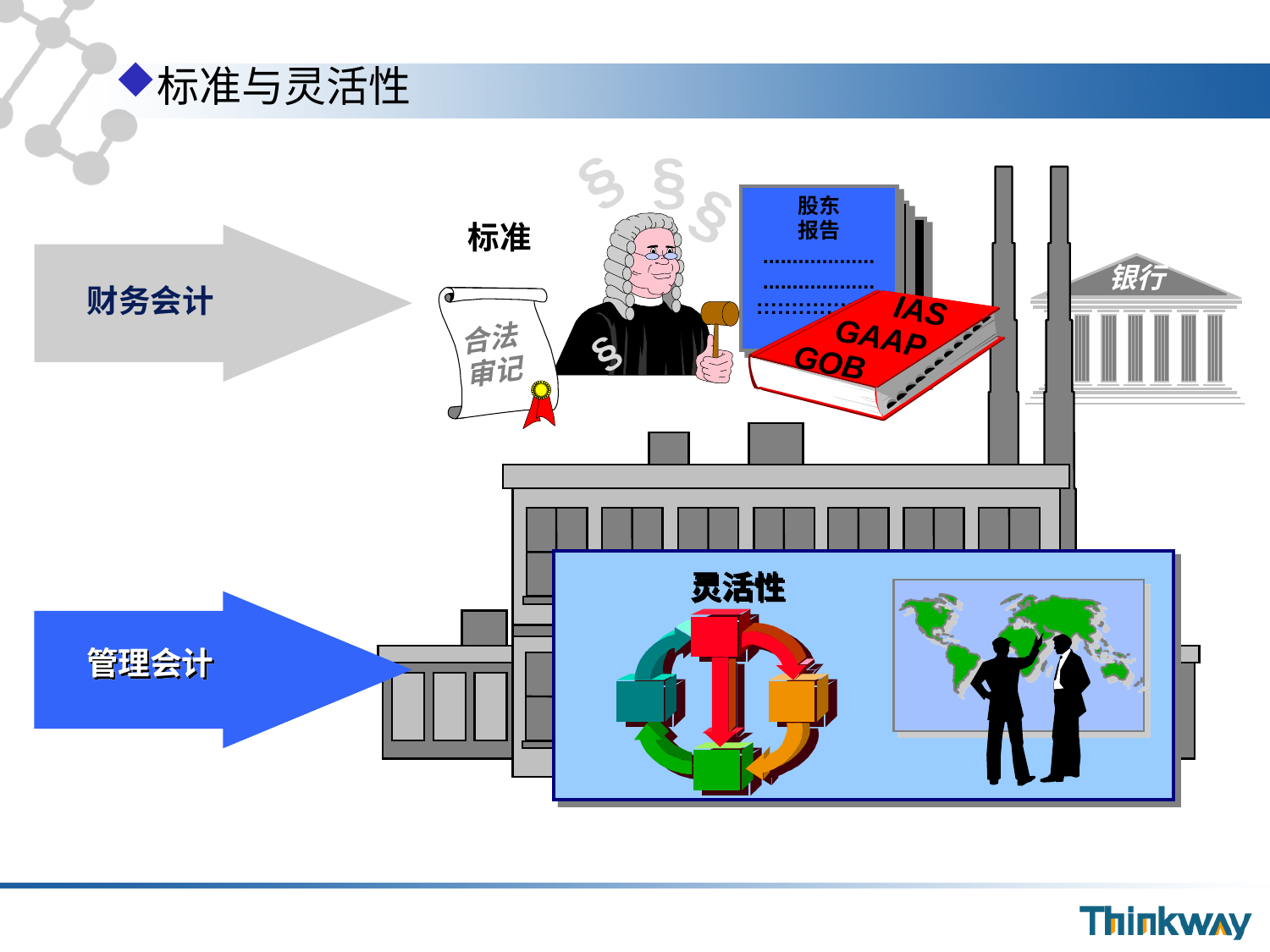

# 标准与灵活性
§
§
§

股东
报告
...................
...................
:::::::::::::::::::
Shareholder
Reports
...................
...................
:::::::::::::::::::
标准

Shareholder
Reports
...................
...................
:::::::::::::::::::

银行
财务会计
          IAS
    GAAP
GOB

合法
审记
§

灵活性

管理会计